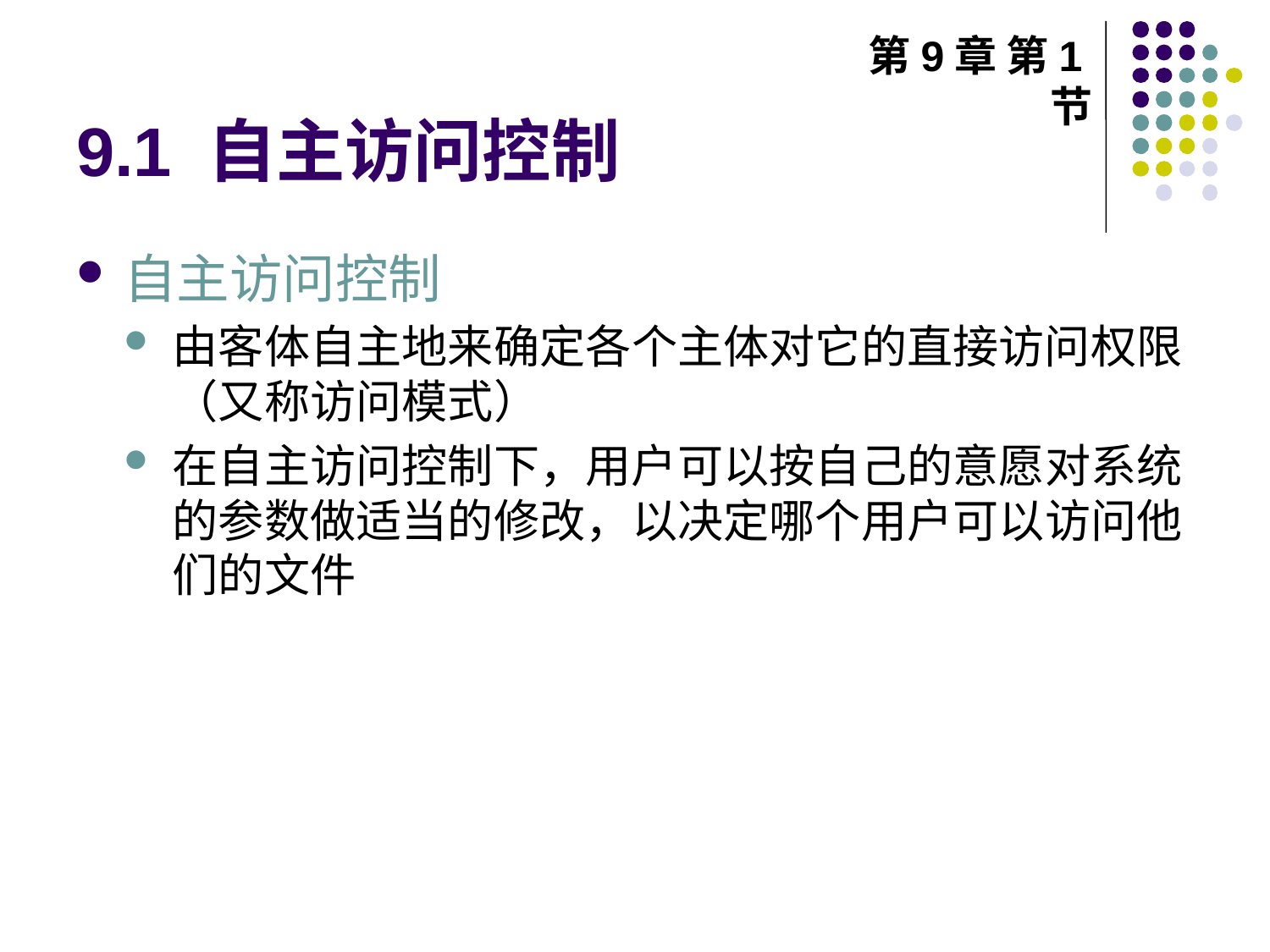

# 9.1 自主访问控制
第9章 第1节
自主访问控制
由客体自主地来确定各个主体对它的直接访问权限（又称访问模式）
在自主访问控制下，用户可以按自己的意愿对系统的参数做适当的修改，以决定哪个用户可以访问他们的文件